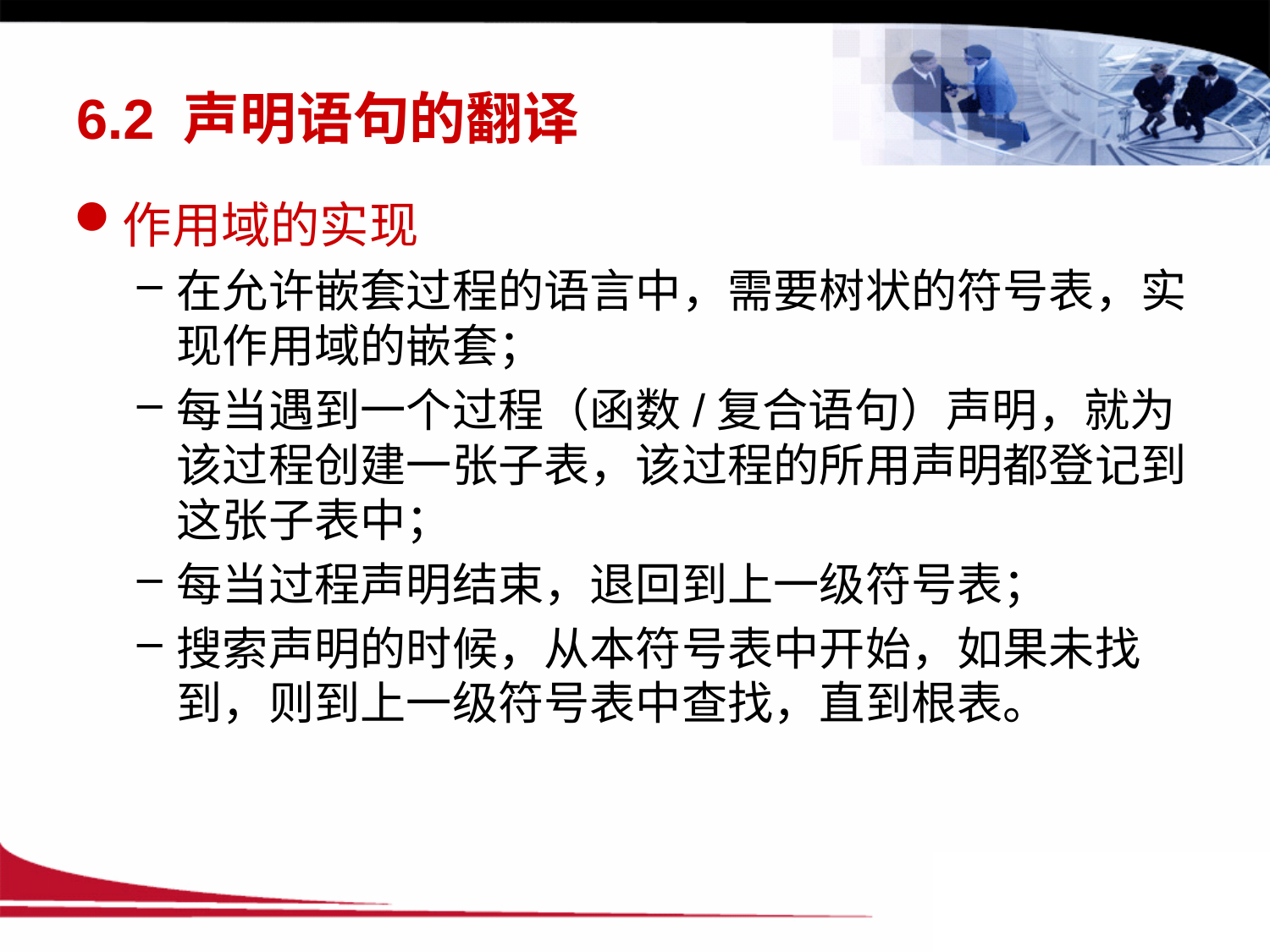

# 6.2 声明语句的翻译
作用域的实现
在允许嵌套过程的语言中，需要树状的符号表，实现作用域的嵌套；
每当遇到一个过程（函数/复合语句）声明，就为该过程创建一张子表，该过程的所用声明都登记到这张子表中；
每当过程声明结束，退回到上一级符号表；
搜索声明的时候，从本符号表中开始，如果未找到，则到上一级符号表中查找，直到根表。